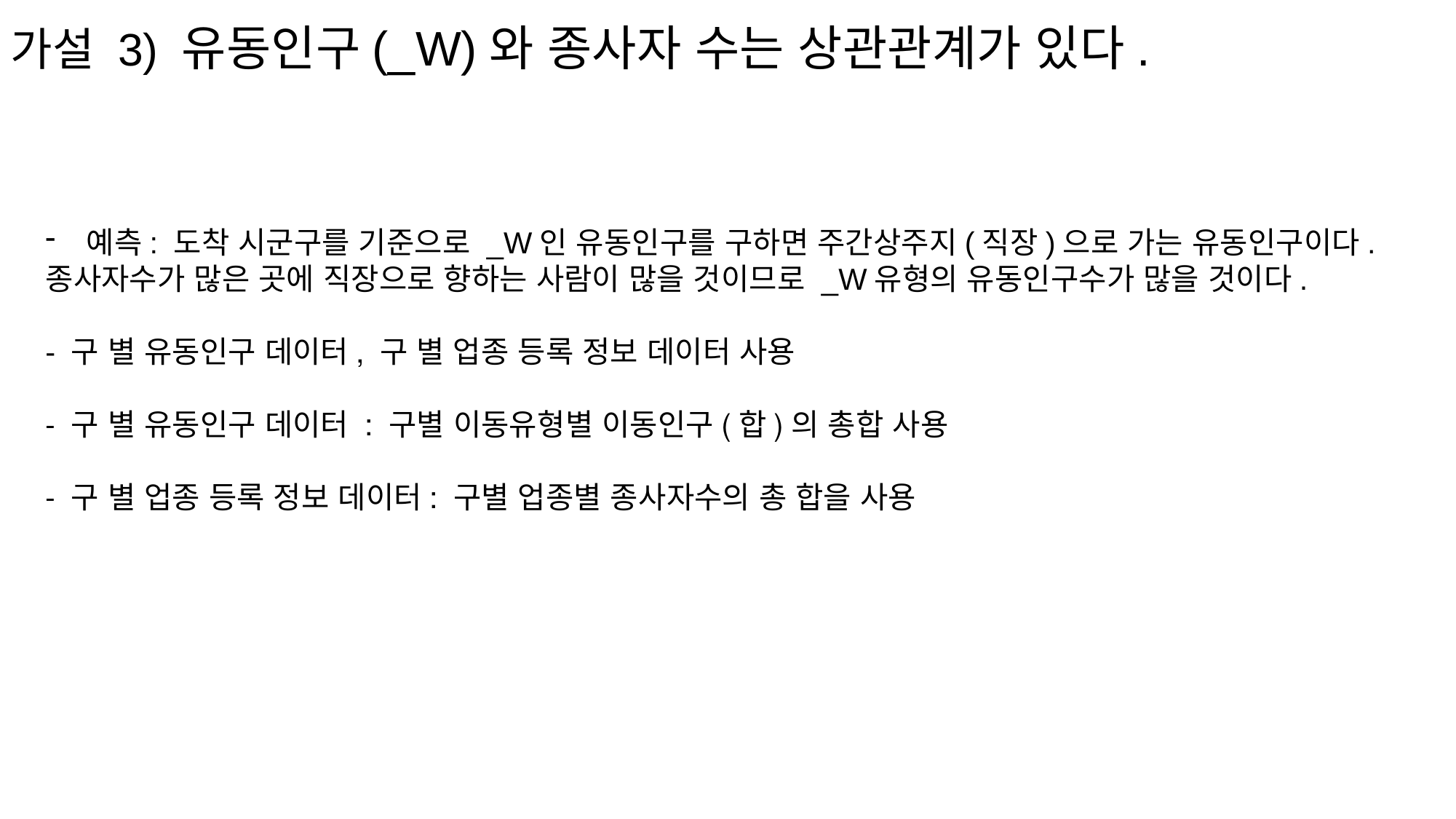

가설 3) 유동인구(_W)와 종사자 수는 상관관계가 있다.
예측: 도착 시군구를 기준으로 _W인 유동인구를 구하면 주간상주지(직장)으로 가는 유동인구이다.
종사자수가 많은 곳에 직장으로 향하는 사람이 많을 것이므로 _W유형의 유동인구수가 많을 것이다.

- 구 별 유동인구 데이터, 구 별 업종 등록 정보 데이터 사용

- 구 별 유동인구 데이터 : 구별 이동유형별 이동인구(합)의 총합 사용
- 구 별 업종 등록 정보 데이터: 구별 업종별 종사자수의 총 합을 사용